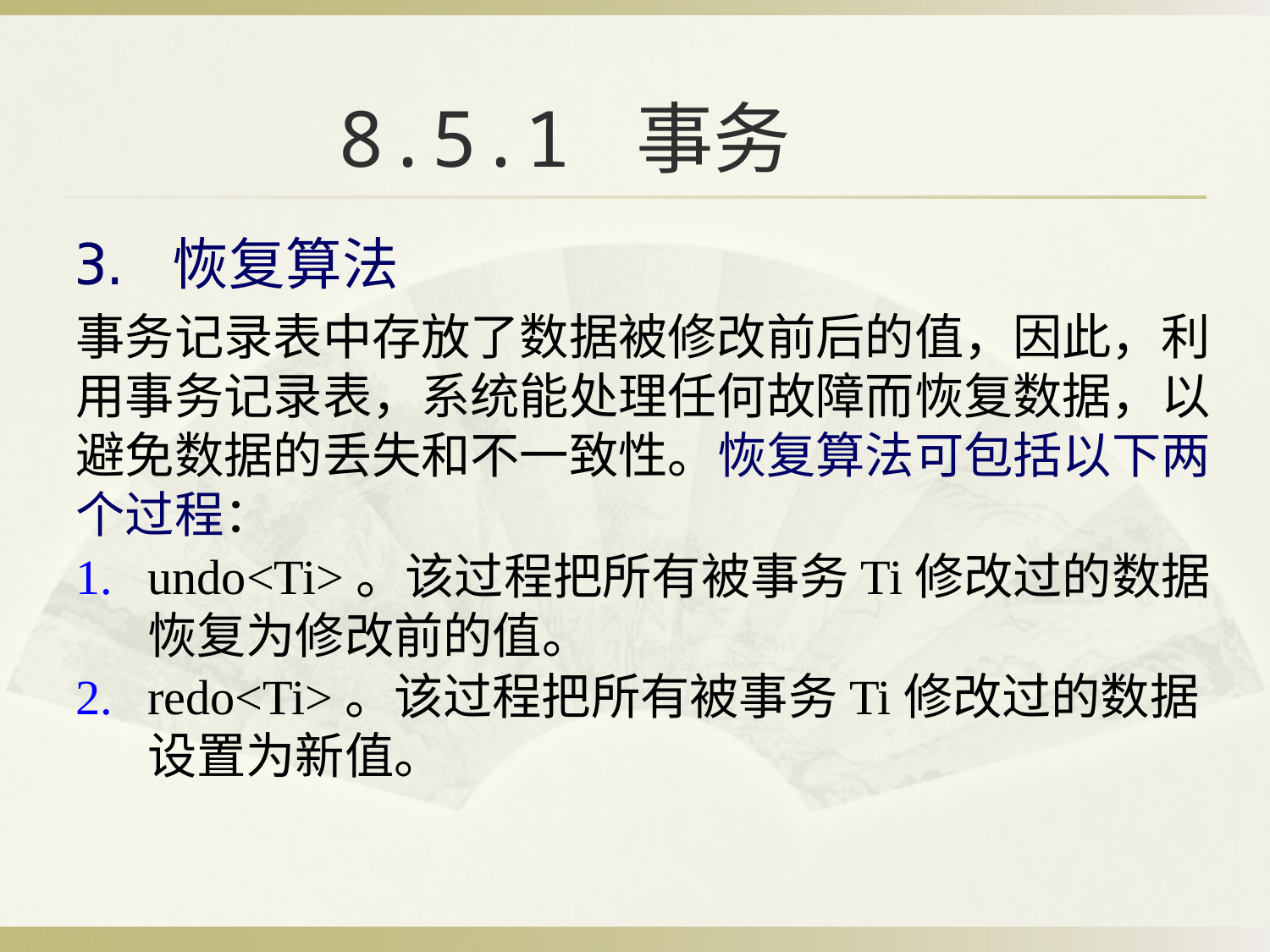

# 8.5.1 事务
3.  恢复算法
事务记录表中存放了数据被修改前后的值，因此，利用事务记录表，系统能处理任何故障而恢复数据，以避免数据的丢失和不一致性。恢复算法可包括以下两个过程：
undo<Ti>。该过程把所有被事务Ti修改过的数据恢复为修改前的值。
redo<Ti>。该过程把所有被事务Ti修改过的数据设置为新值。